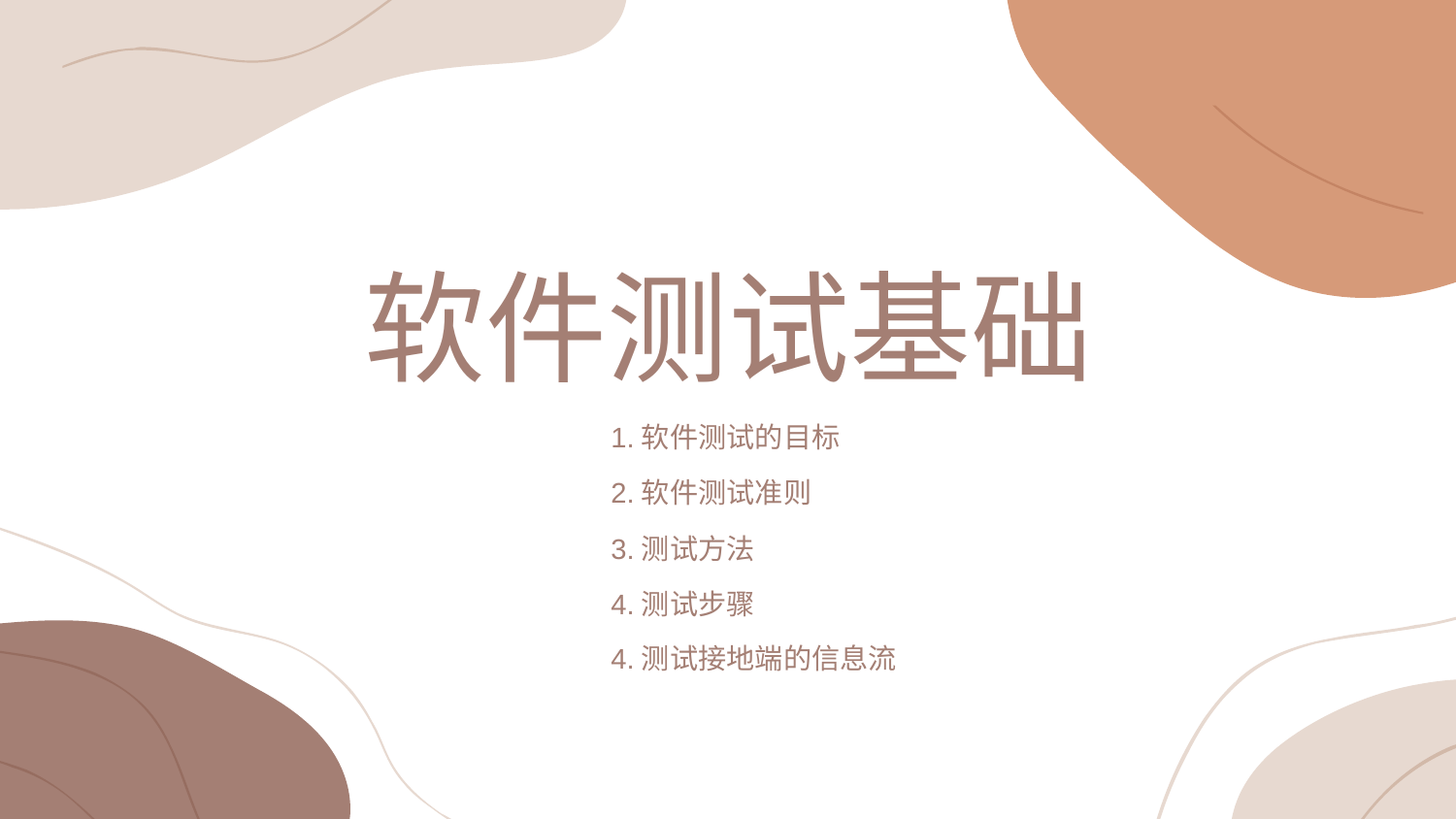

软件测试基础

1.软件测试的目标
2.软件测试准则
3.测试方法
4.测试步骤
4.测试接地端的信息流